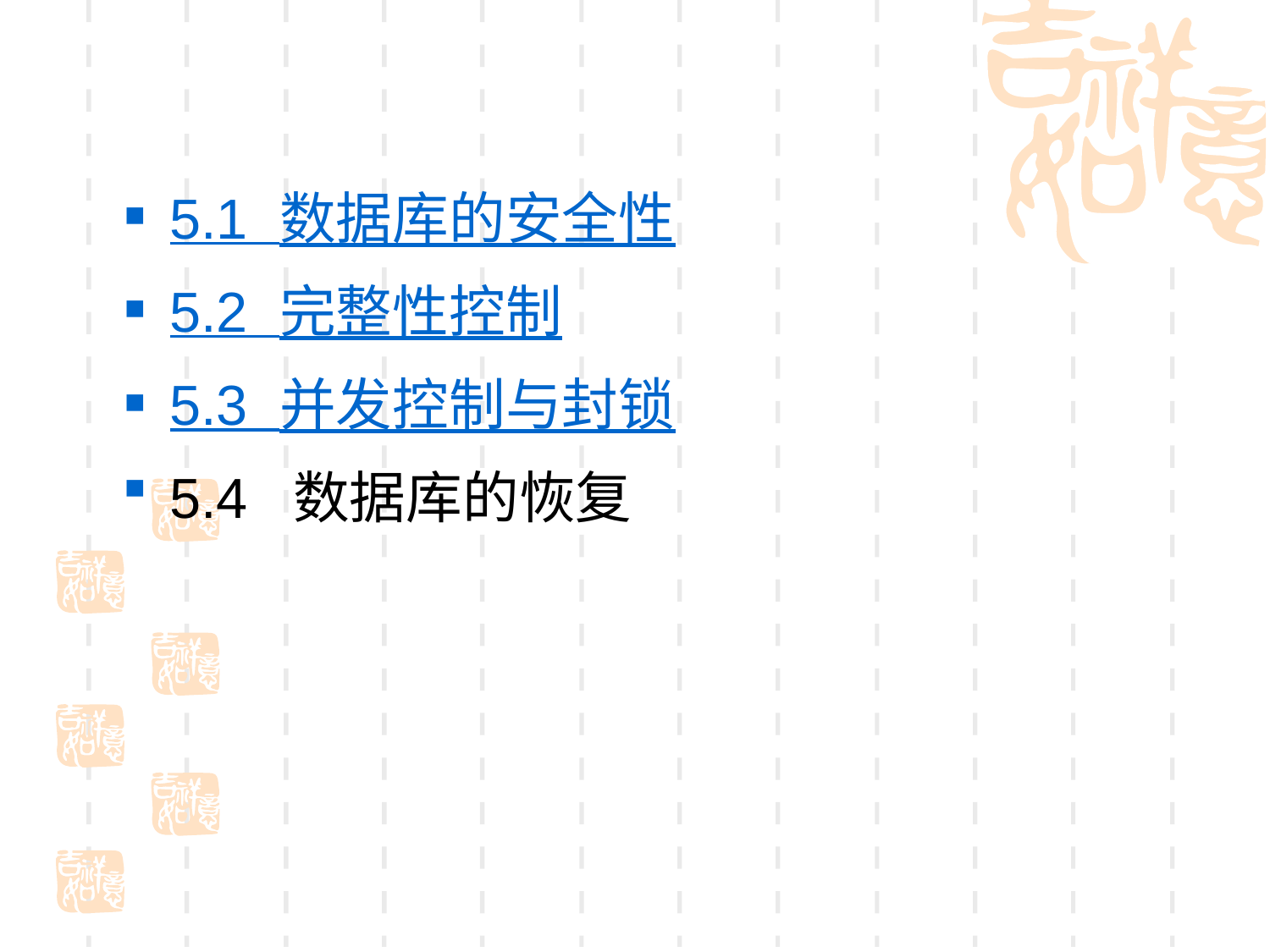

5.1  数据库的安全性
5.2  完整性控制
5.3  并发控制与封锁
5.4  数据库的恢复